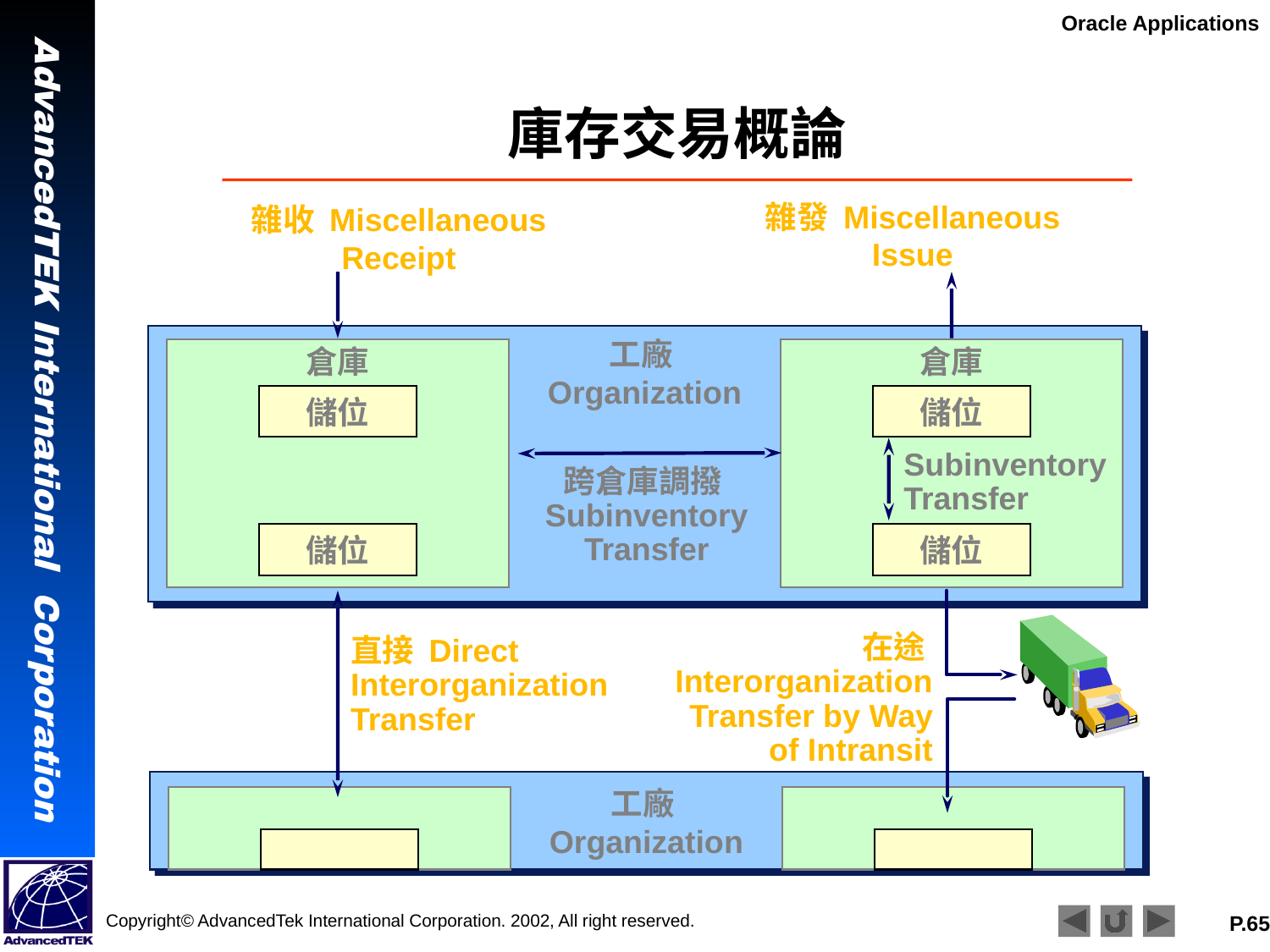

# 庫存交易概論
雜發 Miscellaneous
Issue
雜收 Miscellaneous Receipt

工廠Organization
倉庫
倉庫

儲位
儲位

Subinventory
Transfer

跨倉庫調撥Subinventory
Transfer

儲位
儲位

在途Interorganization Transfer by Way
of Intransit
直接 Direct Interorganization
Transfer

工廠Organization